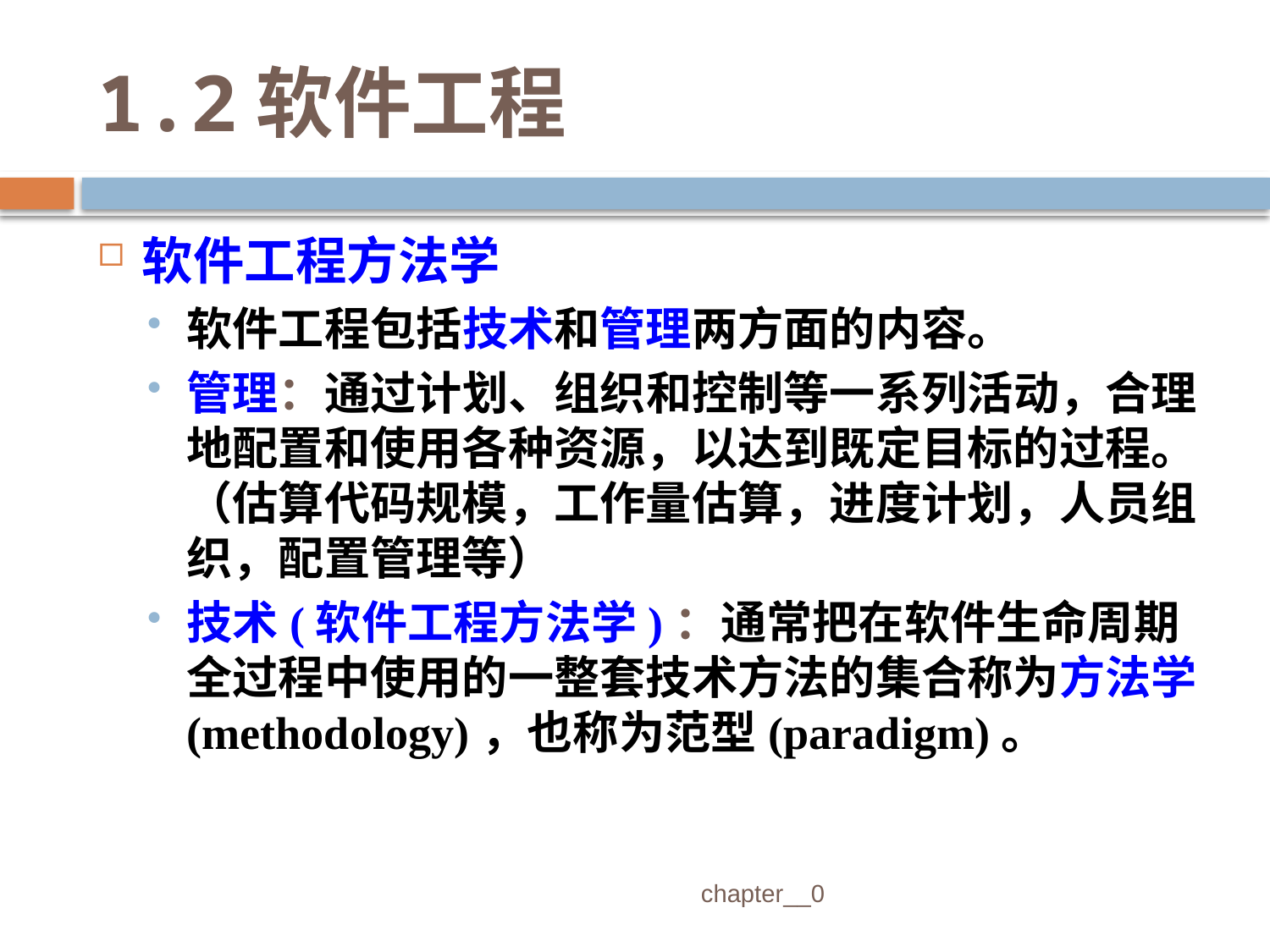

# 1.2软件工程
16
软件工程方法学
软件工程包括技术和管理两方面的内容。
管理：通过计划、组织和控制等一系列活动，合理地配置和使用各种资源，以达到既定目标的过程。（估算代码规模，工作量估算，进度计划，人员组织，配置管理等）
技术(软件工程方法学)：通常把在软件生命周期全过程中使用的一整套技术方法的集合称为方法学(methodology)，也称为范型(paradigm)。

 chapter__0